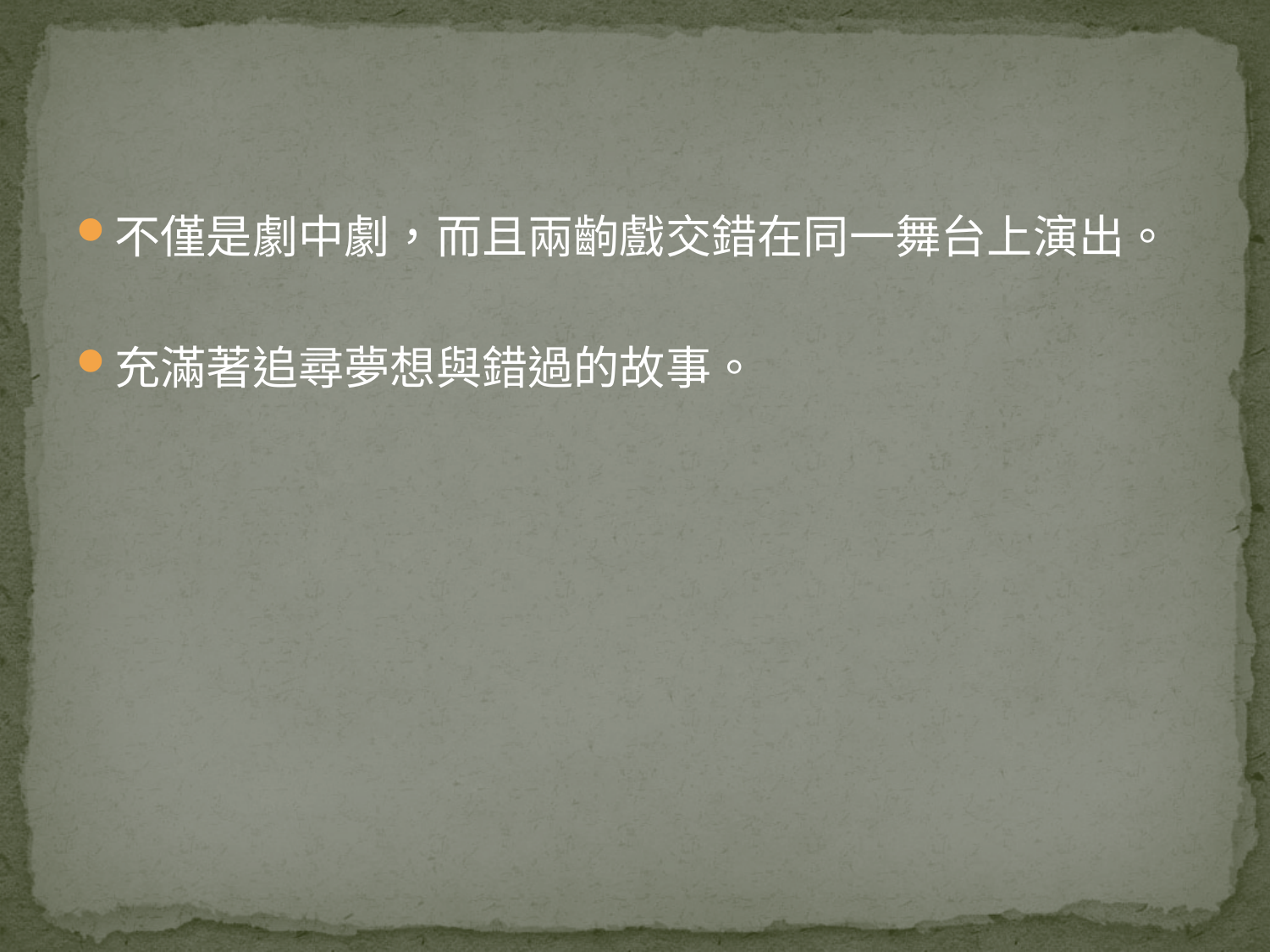

#
不僅是劇中劇，而且兩齣戲交錯在同一舞台上演出。

充滿著追尋夢想與錯過的故事。